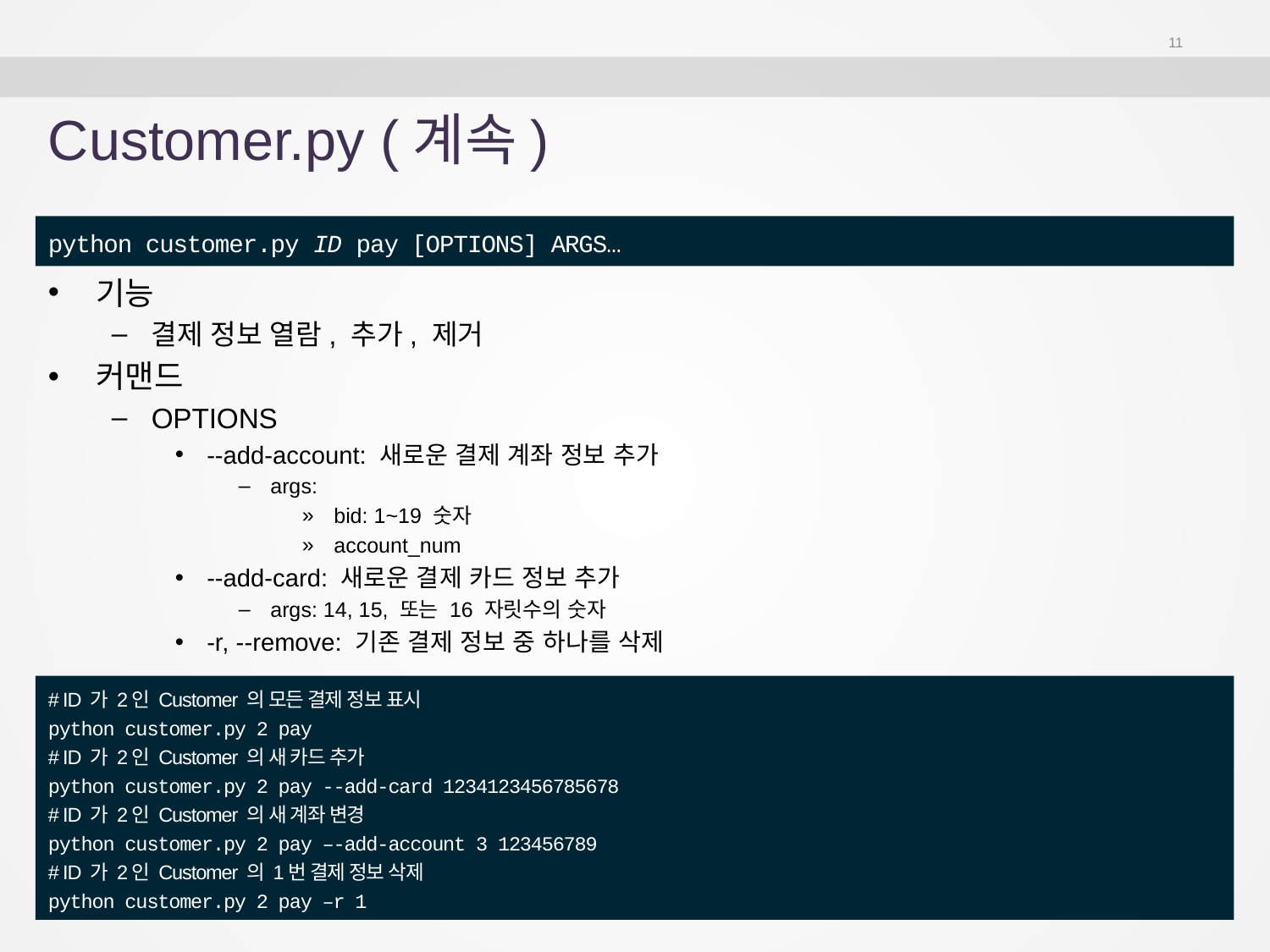

11
# Customer.py (계속)
python customer.py ID pay [OPTIONS] ARGS…

기능
결제 정보 열람, 추가, 제거
커맨드
OPTIONS
--add-account: 새로운 결제 계좌 정보 추가
args:
bid: 1~19 숫자
account_num
--add-card: 새로운 결제 카드 정보 추가
args: 14, 15, 또는 16 자릿수의 숫자
-r, --remove: 기존 결제 정보 중 하나를 삭제
# ID 가 2인 Customer 의 모든 결제 정보 표시
python customer.py 2 pay
# ID 가 2인 Customer 의 새 카드 추가
python customer.py 2 pay --add-card 1234123456785678
# ID 가 2인 Customer 의 새 계좌 변경
python customer.py 2 pay –-add-account 3 123456789
# ID 가 2인 Customer 의 1번 결제 정보 삭제
python customer.py 2 pay –r 1